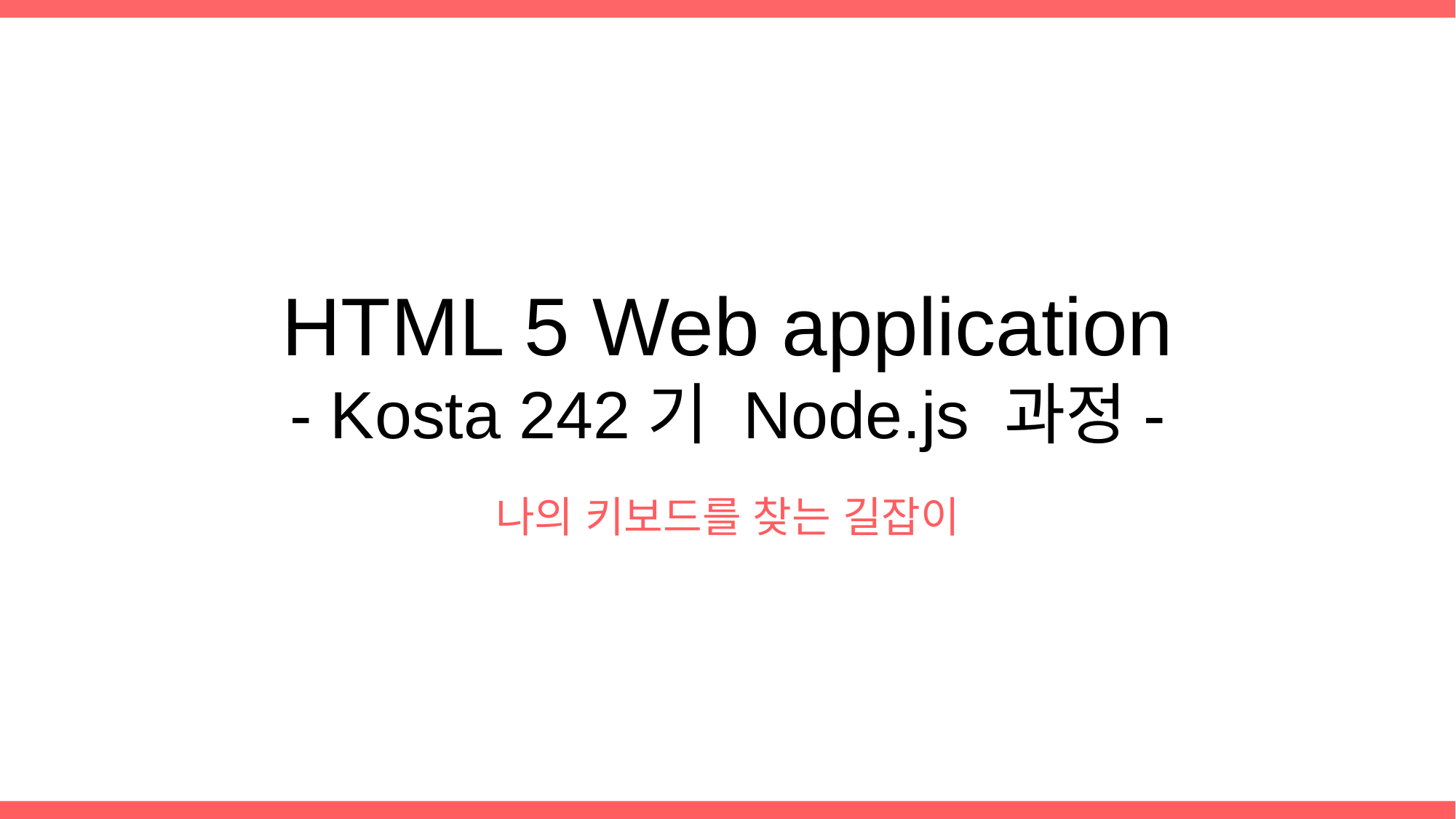

HTML 5 Web application
- Kosta 242기 Node.js 과정-
나의 키보드를 찾는 길잡이